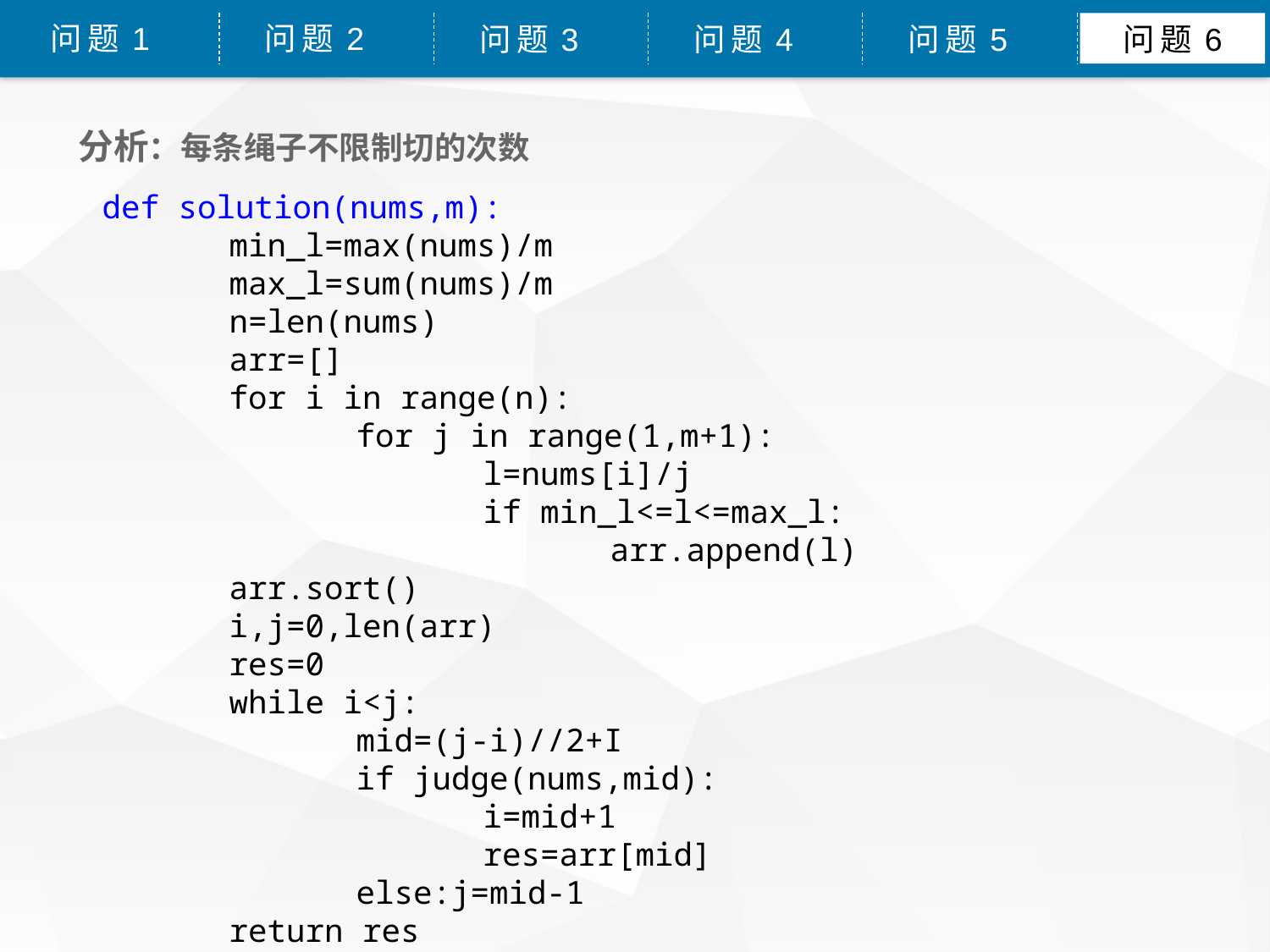

问题1
问题2
问题3
问题4
问题5
问题6
分析：每条绳子不限制切的次数
def solution(nums,m):
	min_l=max(nums)/m
	max_l=sum(nums)/m
	n=len(nums)
	arr=[]
	for i in range(n):
		for j in range(1,m+1):
			l=nums[i]/j
			if min_l<=l<=max_l:
				arr.append(l)
	arr.sort()
	i,j=0,len(arr)
	res=0
	while i<j:
		mid=(j-i)//2+I
		if judge(nums,mid):
			i=mid+1
			res=arr[mid]
		else:j=mid-1
	return res